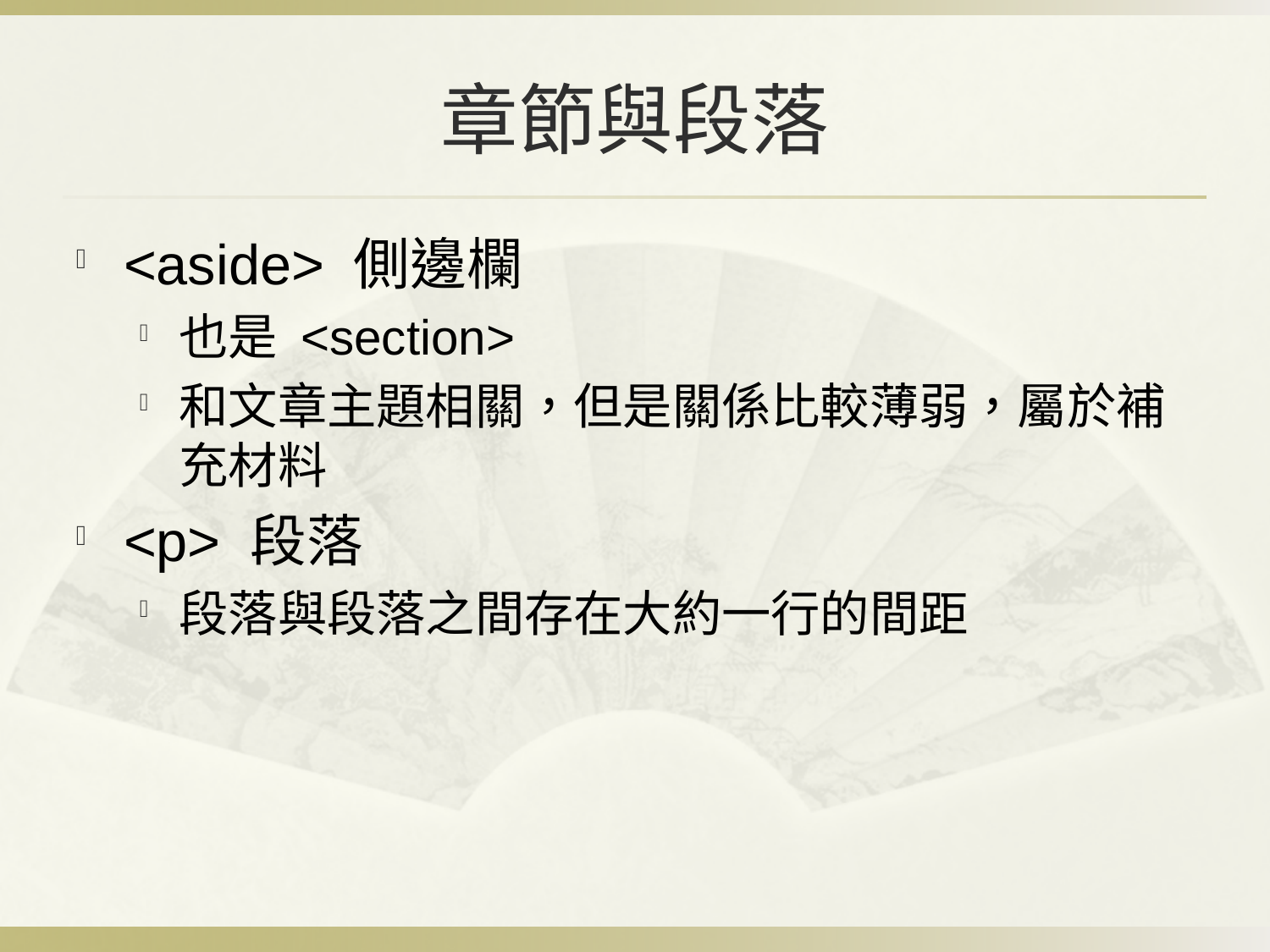

# 章節與段落
<aside> 側邊欄
也是 <section>
和文章主題相關，但是關係比較薄弱，屬於補充材料
<p> 段落
段落與段落之間存在大約一行的間距